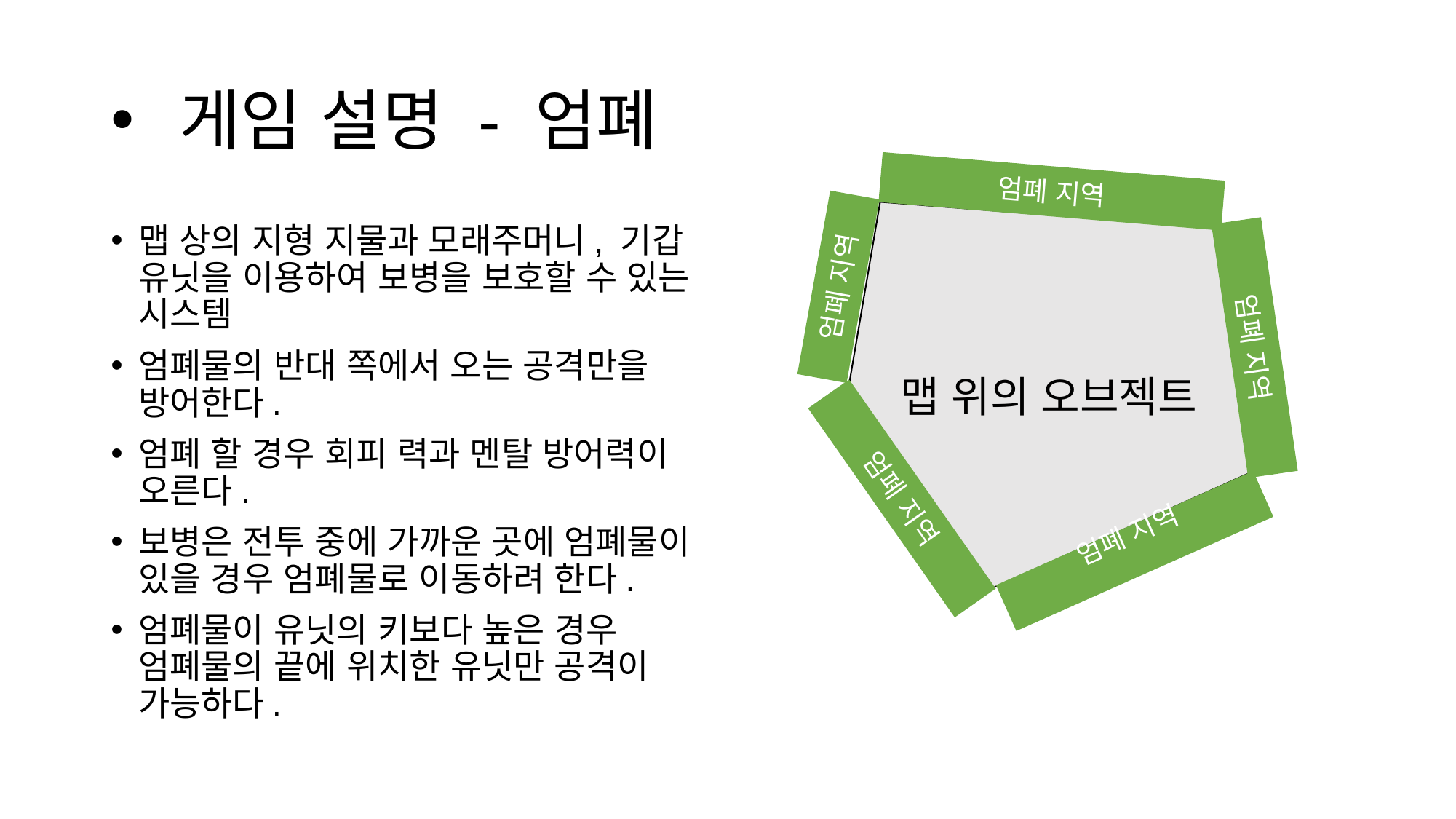

# 게임 설명 - 엄폐
엄폐 지역
맵 위의 오브젝트
맵 상의 지형 지물과 모래주머니, 기갑 유닛을 이용하여 보병을 보호할 수 있는 시스템
엄폐물의 반대 쪽에서 오는 공격만을 방어한다.
엄폐 할 경우 회피 력과 멘탈 방어력이 오른다.
보병은 전투 중에 가까운 곳에 엄폐물이 있을 경우 엄폐물로 이동하려 한다.
엄폐물이 유닛의 키보다 높은 경우 엄폐물의 끝에 위치한 유닛만 공격이 가능하다.
엄폐 지역
엄폐 지역
엄폐 지역
엄폐 지역